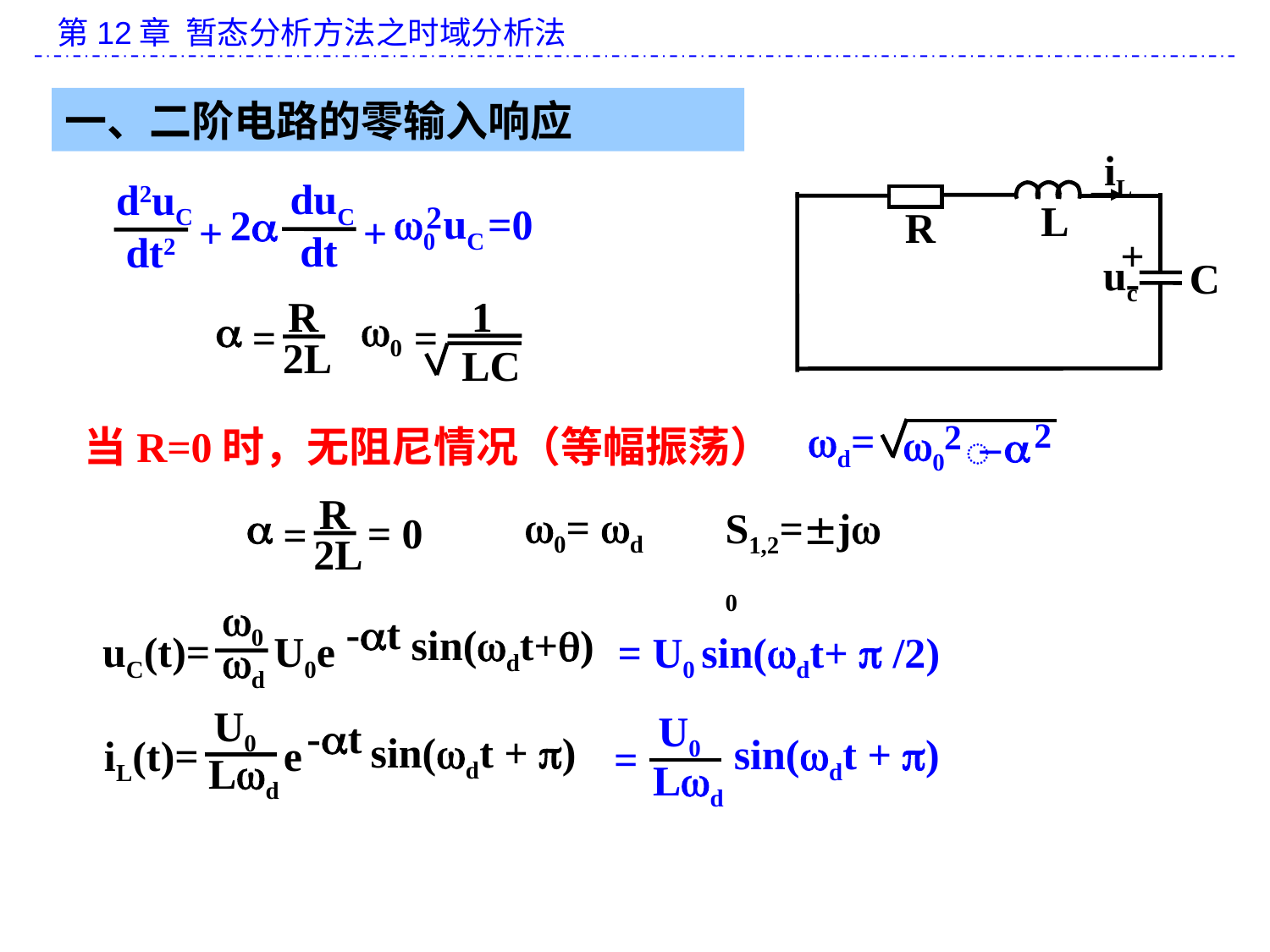

一、二阶电路的零输入响应
iL

L

R

+
uc
C
-

duC
dt

d2uC
dt2

ω0
2
uC
=0
2α
+
+
1
ω0
=
LC

R
α
=
2L

2
ωd=
2
ω0
α
̶

当R=0时，无阻尼情况（等幅振荡）
R
α
=
2L

= 0
ω0= ωd
S1,2=±jω0
ω0
      -αt
sin(ωdt+θ)
uC(t)=      U0e
ωd

= U0 sin(ωdt+ π /2)
U0
      -αt
sin(ωdt + π)
iL(t)=        e
Lωd

U0
sin(ωdt + π)
=
Lωd